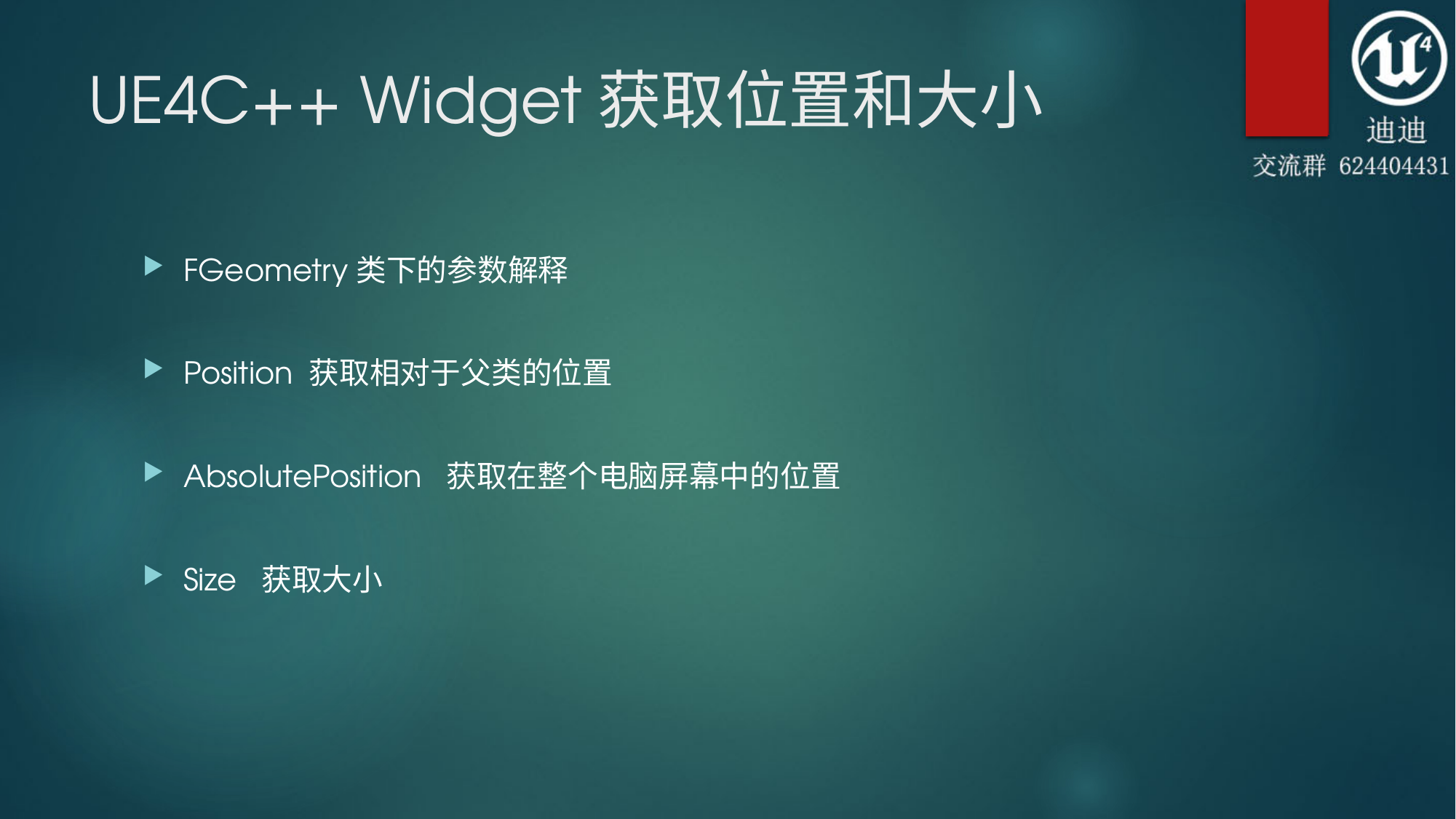

# UE4C++ Widget获取位置和大小
FGeometry类下的参数解释

Position 获取相对于父类的位置

AbsolutePosition  获取在整个电脑屏幕中的位置

Size  获取大小